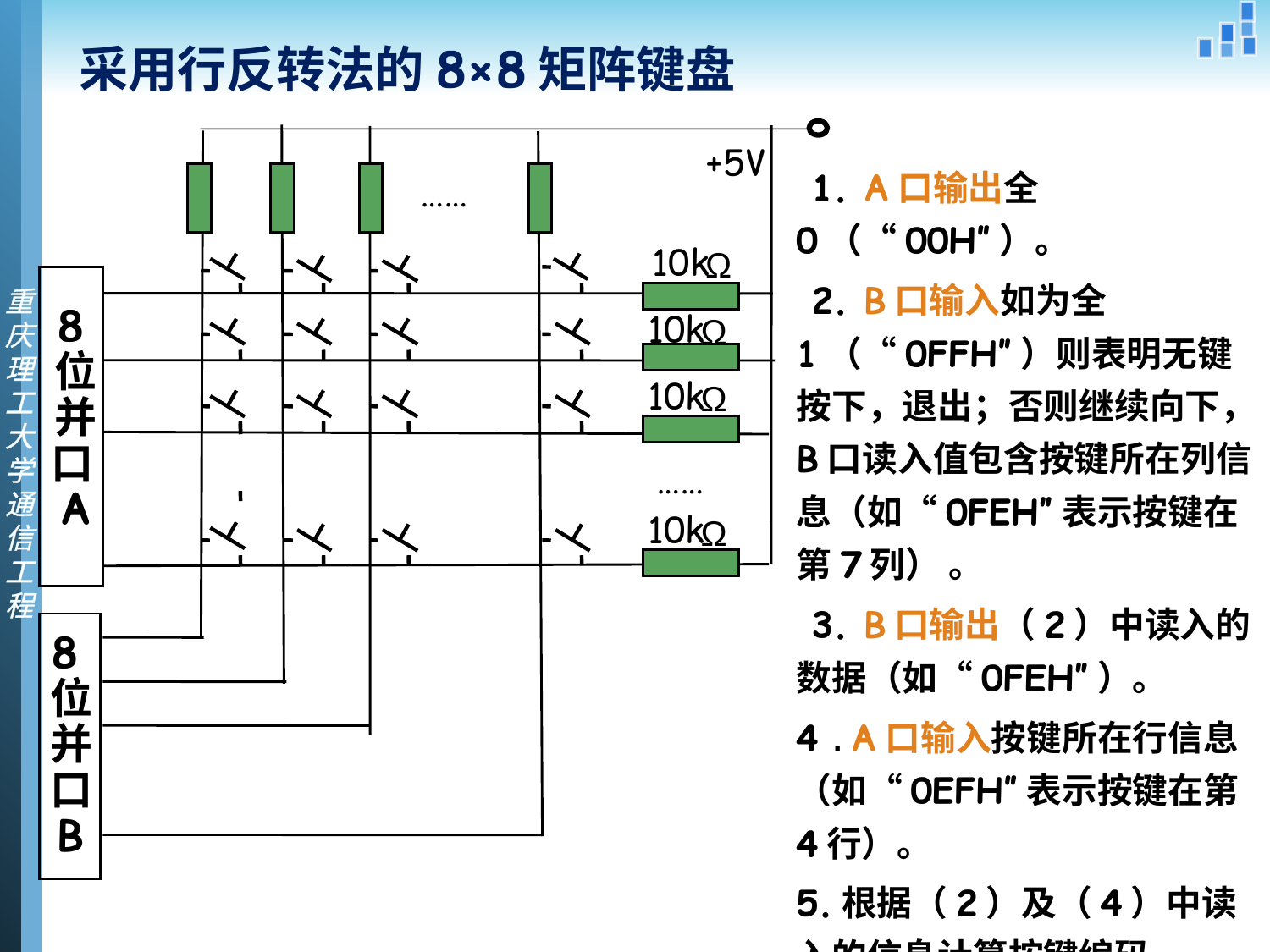

# 采用行反转法的8×8矩阵键盘

+5V
 1. A口输出全0（“00H”）。
 2. B口输入如为全1（“0FFH”）则表明无键按下，退出；否则继续向下，B口读入值包含按键所在列信息（如“0FEH”表示按键在第7列） 。
 3. B口输出（2）中读入的数据（如“0FEH”）。
4 . A口输入按键所在行信息（如“0EFH”表示按键在第4行）。
5.根据（2）及（4）中读入的信息计算按键编码。

……
10k
Ω

8位并口A
10k
Ω

10k
Ω

……

10k
Ω

8位并口B